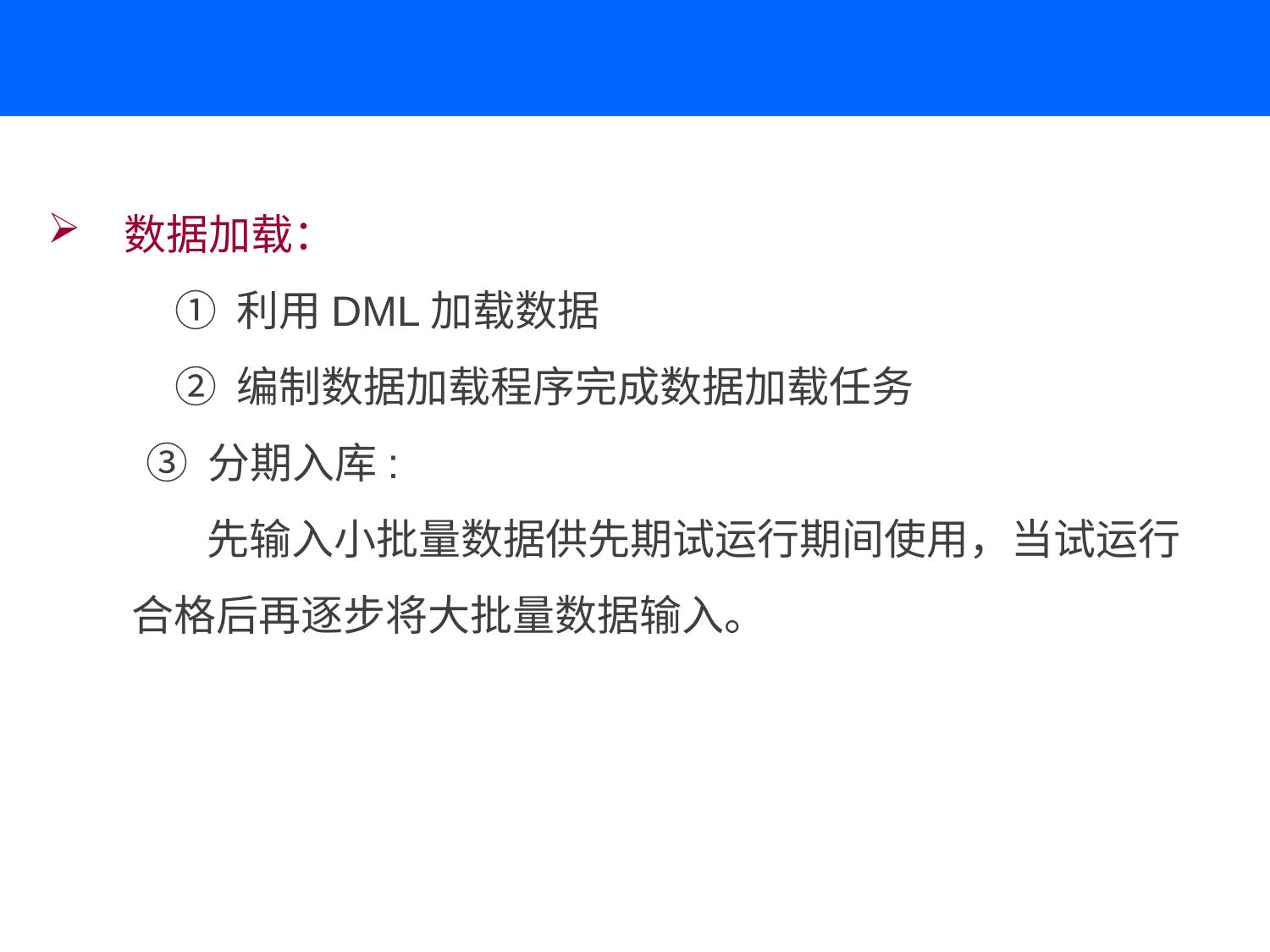

数据加载：
 	① 利用DML加载数据
 	② 编制数据加载程序完成数据加载任务
  ③ 分期入库:
   先输入小批量数据供先期试运行期间使用，当试运行
     合格后再逐步将大批量数据输入。